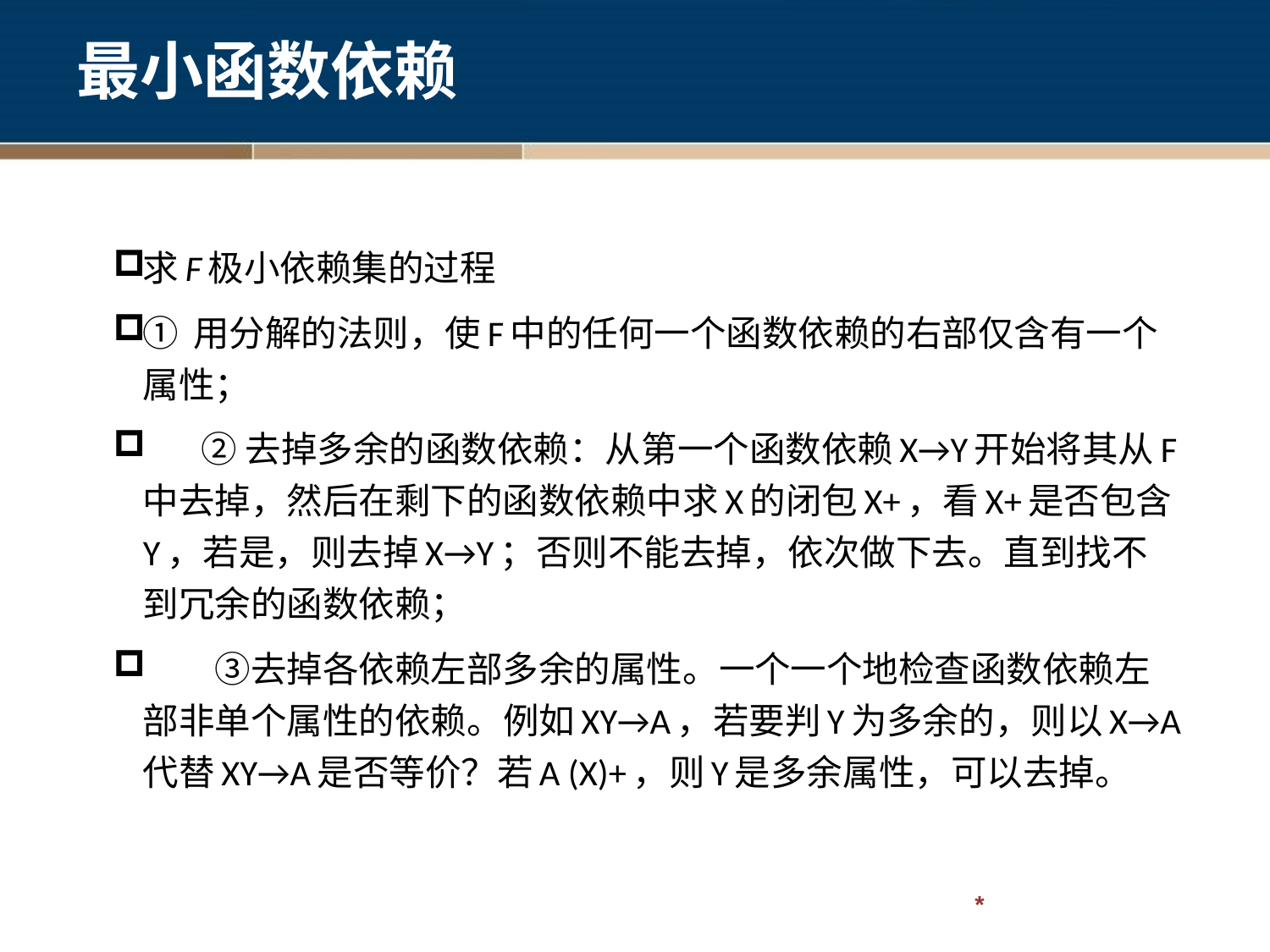

求F极小依赖集的过程
① 用分解的法则，使F中的任何一个函数依赖的右部仅含有一个属性；
  　② 去掉多余的函数依赖：从第一个函数依赖X→Y开始将其从F中去掉，然后在剩下的函数依赖中求X的闭包X+，看X+是否包含Y，若是，则去掉X→Y；否则不能去掉，依次做下去。直到找不到冗余的函数依赖；
　　③去掉各依赖左部多余的属性。一个一个地检查函数依赖左部非单个属性的依赖。例如XY→A，若要判Y为多余的，则以X→A代替XY→A是否等价？若A (X)+，则Y是多余属性，可以去掉。
最小函数依赖

*